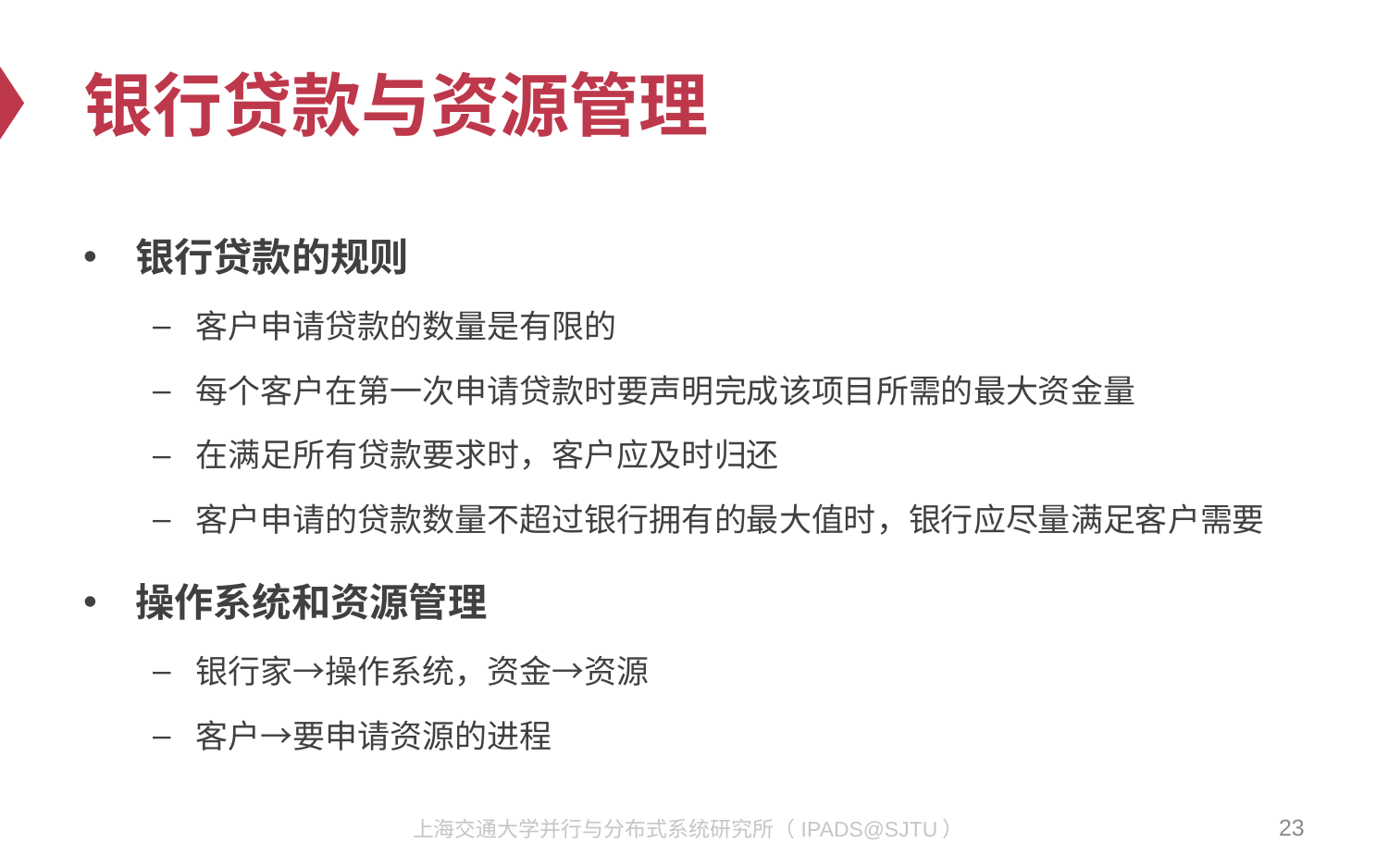

# 银行贷款与资源管理
银行贷款的规则
客户申请贷款的数量是有限的
每个客户在第一次申请贷款时要声明完成该项目所需的最大资金量
在满足所有贷款要求时，客户应及时归还
客户申请的贷款数量不超过银行拥有的最大值时，银行应尽量满足客户需要
操作系统和资源管理
银行家→操作系统，资金→资源
客户→要申请资源的进程
23
上海交通大学并行与分布式系统研究所（IPADS@SJTU）